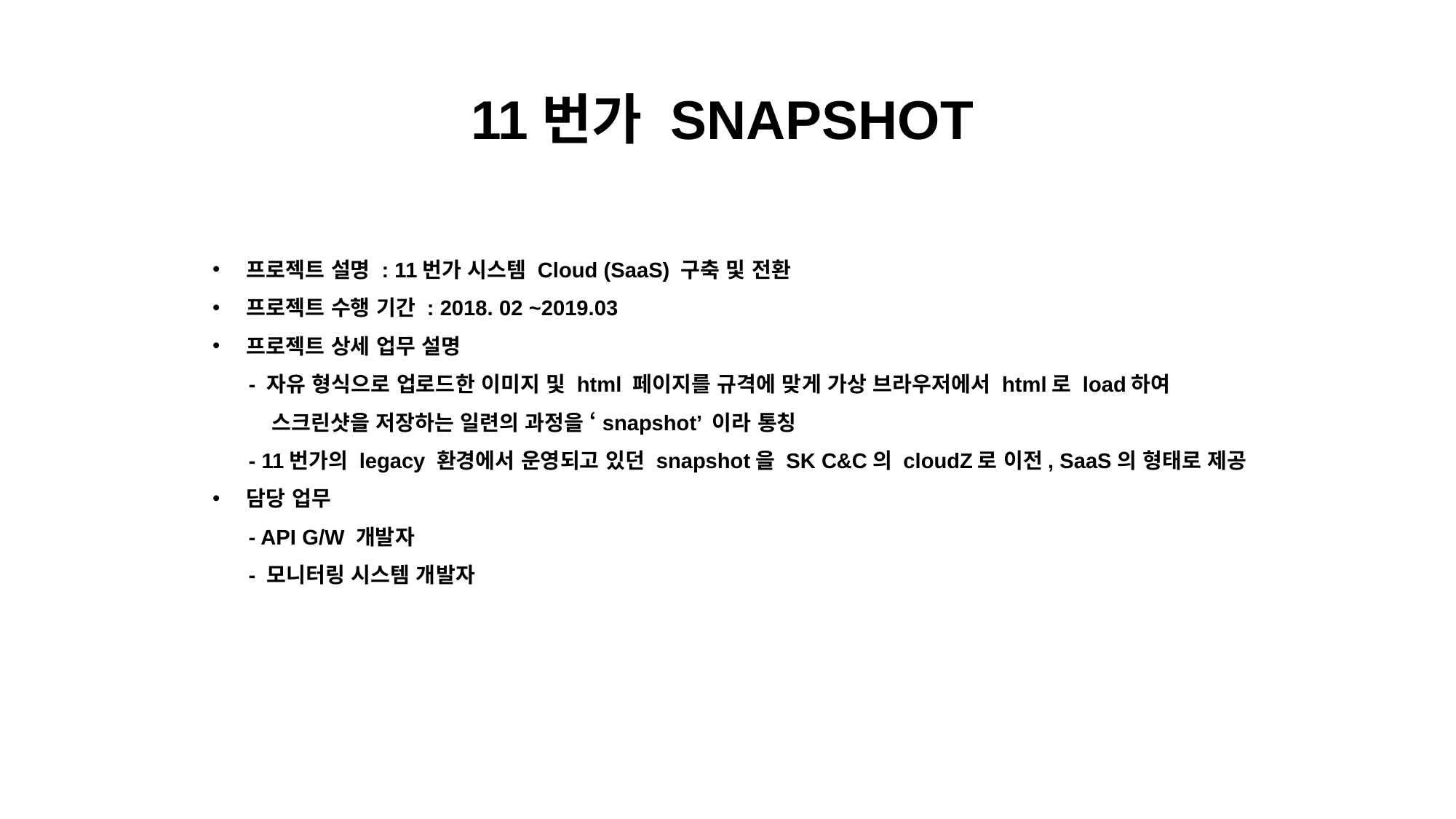

11번가 SNAPSHOT
프로젝트 설명 : 11번가 시스템 Cloud (SaaS) 구축 및 전환
프로젝트 수행 기간 : 2018. 02 ~2019.03
프로젝트 상세 업무 설명
      - 자유 형식으로 업로드한 이미지 및 html 페이지를 규격에 맞게 가상 브라우저에서 html로 load하여
         스크린샷을 저장하는 일련의 과정을 ‘snapshot’ 이라 통칭
      - 11번가의 legacy 환경에서 운영되고 있던 snapshot을 SK C&C의 cloudZ로 이전, SaaS의 형태로 제공
담당 업무
      - API G/W 개발자
      - 모니터링 시스템 개발자